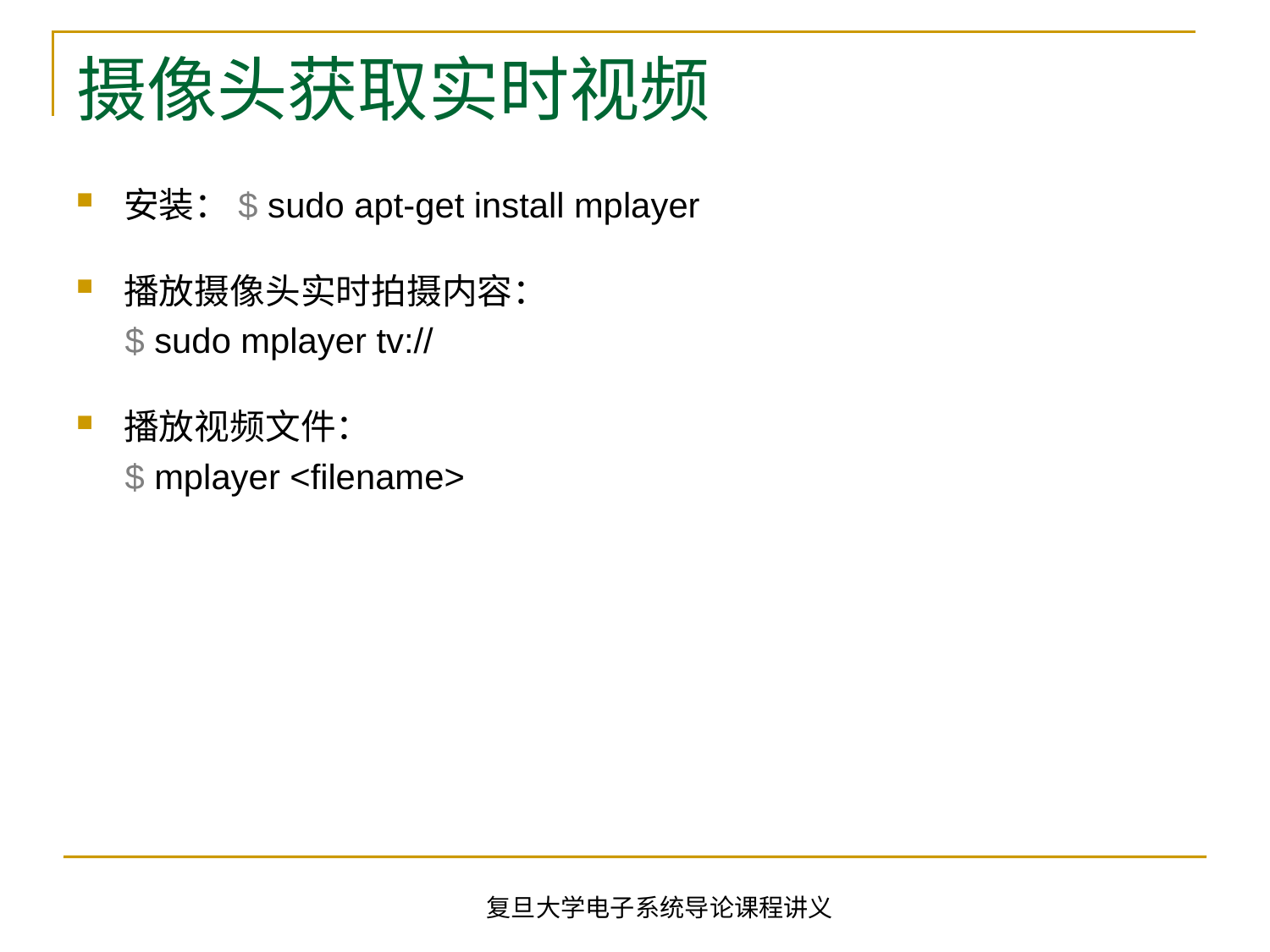

# 摄像头获取实时视频
安装：$ sudo apt-get install mplayer

播放摄像头实时拍摄内容：
     $ sudo mplayer tv://

播放视频文件：
     $ mplayer <filename>